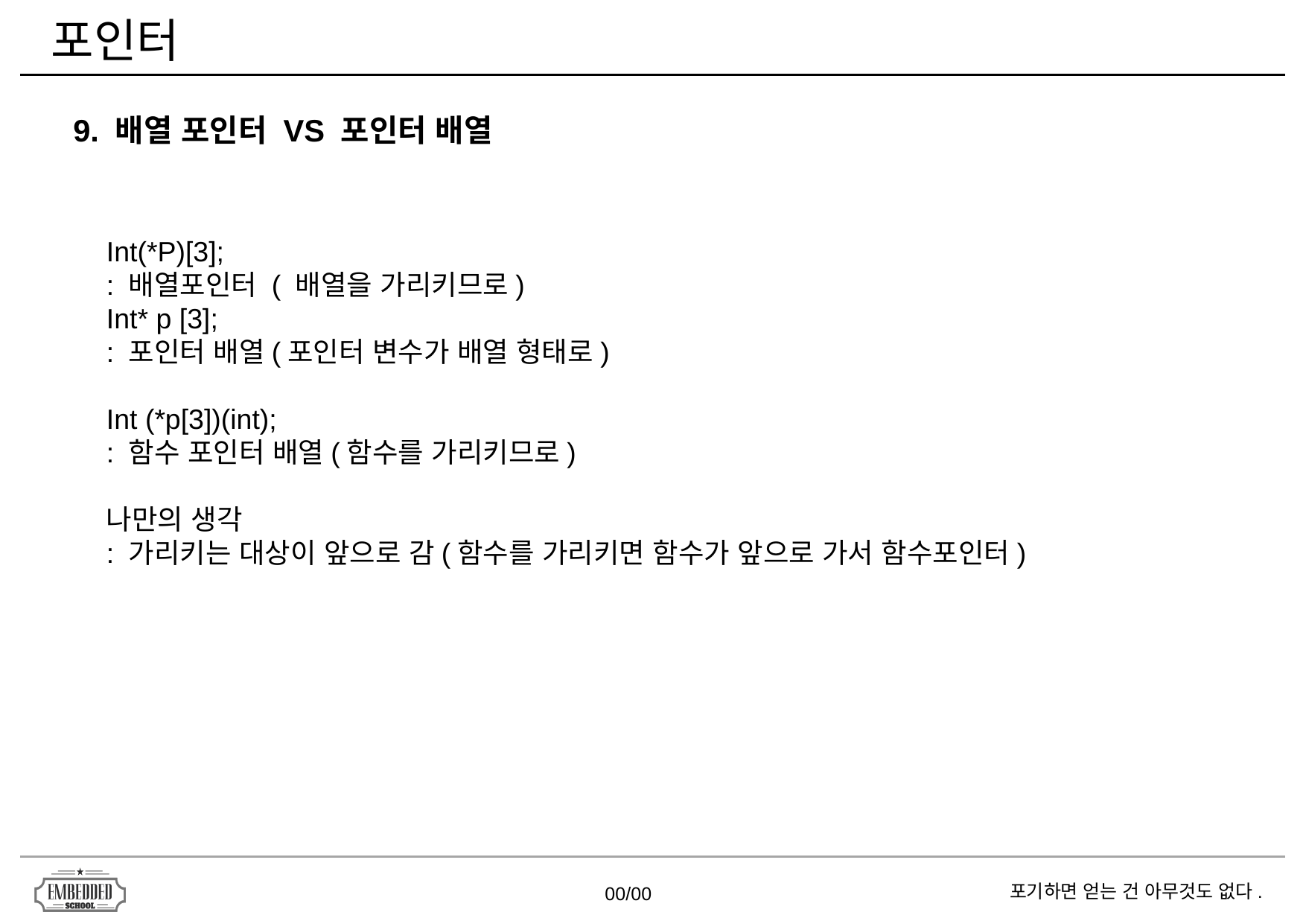

포인터
9. 배열 포인터 VS 포인터 배열
Int(*P)[3];
: 배열포인터 ( 배열을 가리키므로)
Int* p [3];
: 포인터 배열(포인터 변수가 배열 형태로)

Int (*p[3])(int);
: 함수 포인터 배열(함수를 가리키므로)

나만의 생각
: 가리키는 대상이 앞으로 감(함수를 가리키면 함수가 앞으로 가서 함수포인터)

00/00